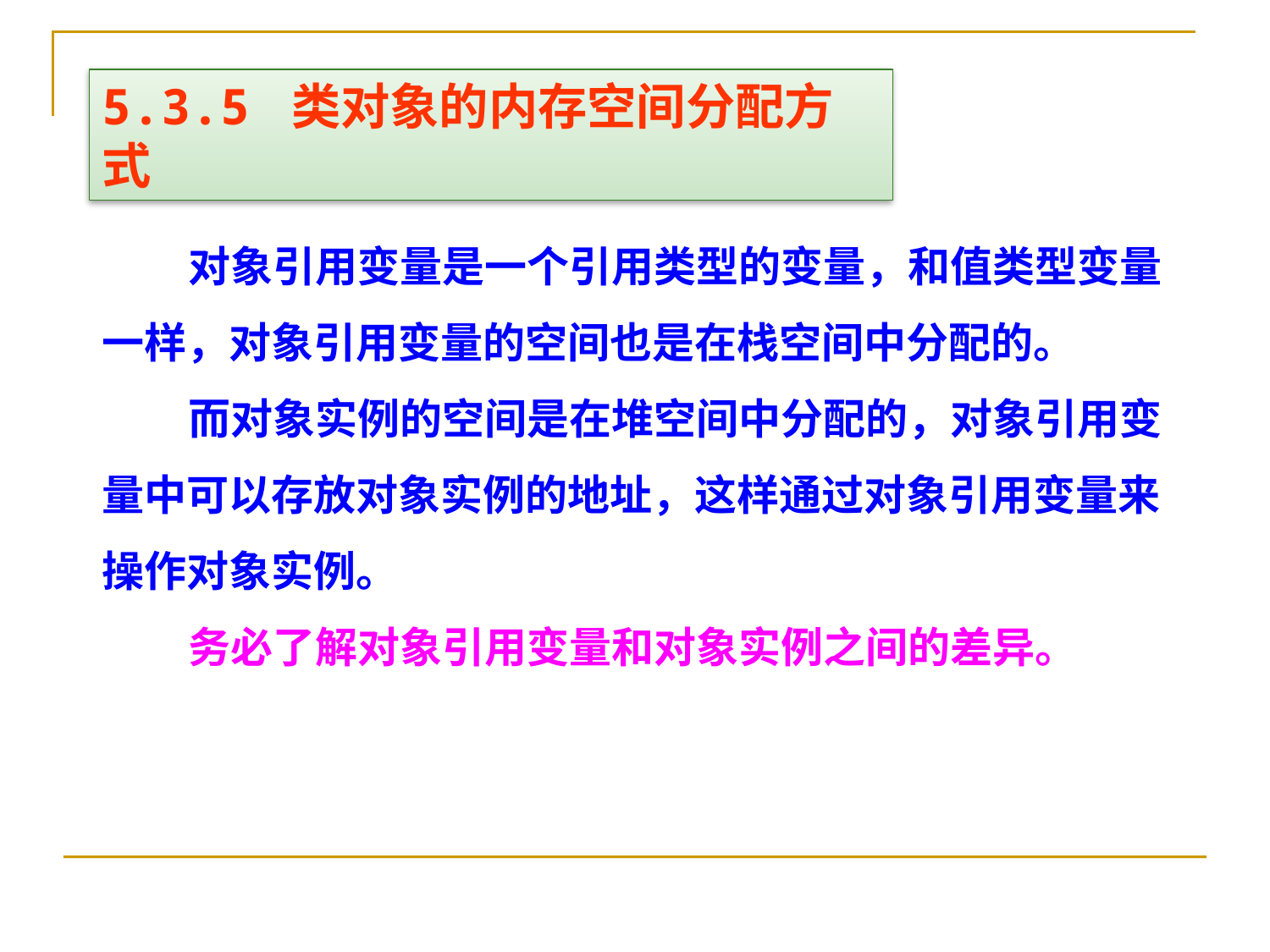

5.3.5 类对象的内存空间分配方式
        对象引用变量是一个引用类型的变量，和值类型变量一样，对象引用变量的空间也是在栈空间中分配的。
        而对象实例的空间是在堆空间中分配的，对象引用变量中可以存放对象实例的地址，这样通过对象引用变量来操作对象实例。
        务必了解对象引用变量和对象实例之间的差异。